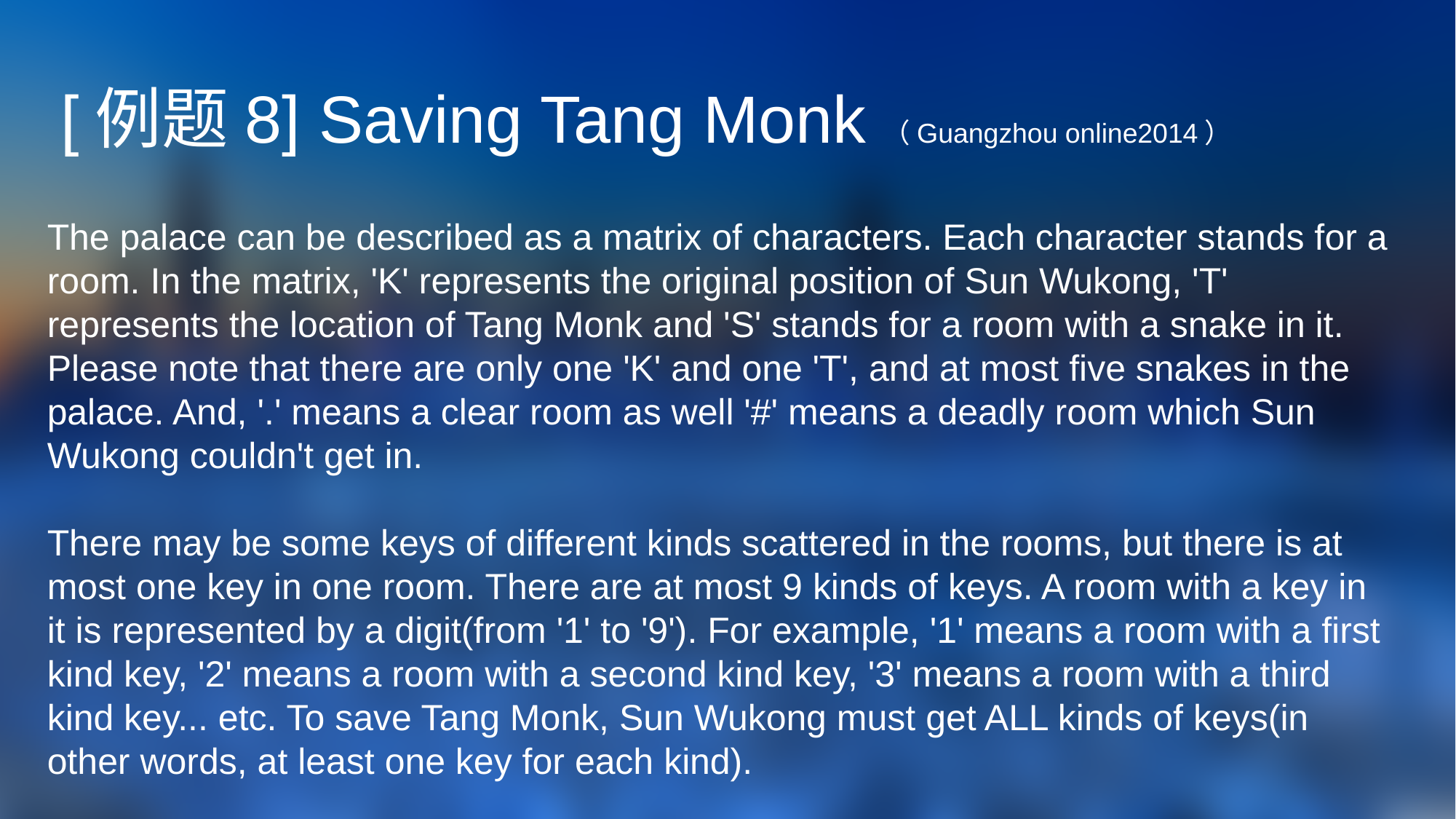

[例题8] Saving Tang Monk（Guangzhou online2014）
The palace can be described as a matrix of characters. Each character stands for a room. In the matrix, 'K' represents the original position of Sun Wukong, 'T' represents the location of Tang Monk and 'S' stands for a room with a snake in it. Please note that there are only one 'K' and one 'T', and at most five snakes in the palace. And, '.' means a clear room as well '#' means a deadly room which Sun Wukong couldn't get in.
There may be some keys of different kinds scattered in the rooms, but there is at most one key in one room. There are at most 9 kinds of keys. A room with a key in it is represented by a digit(from '1' to '9'). For example, '1' means a room with a first kind key, '2' means a room with a second kind key, '3' means a room with a third kind key... etc. To save Tang Monk, Sun Wukong must get ALL kinds of keys(in other words, at least one key for each kind).